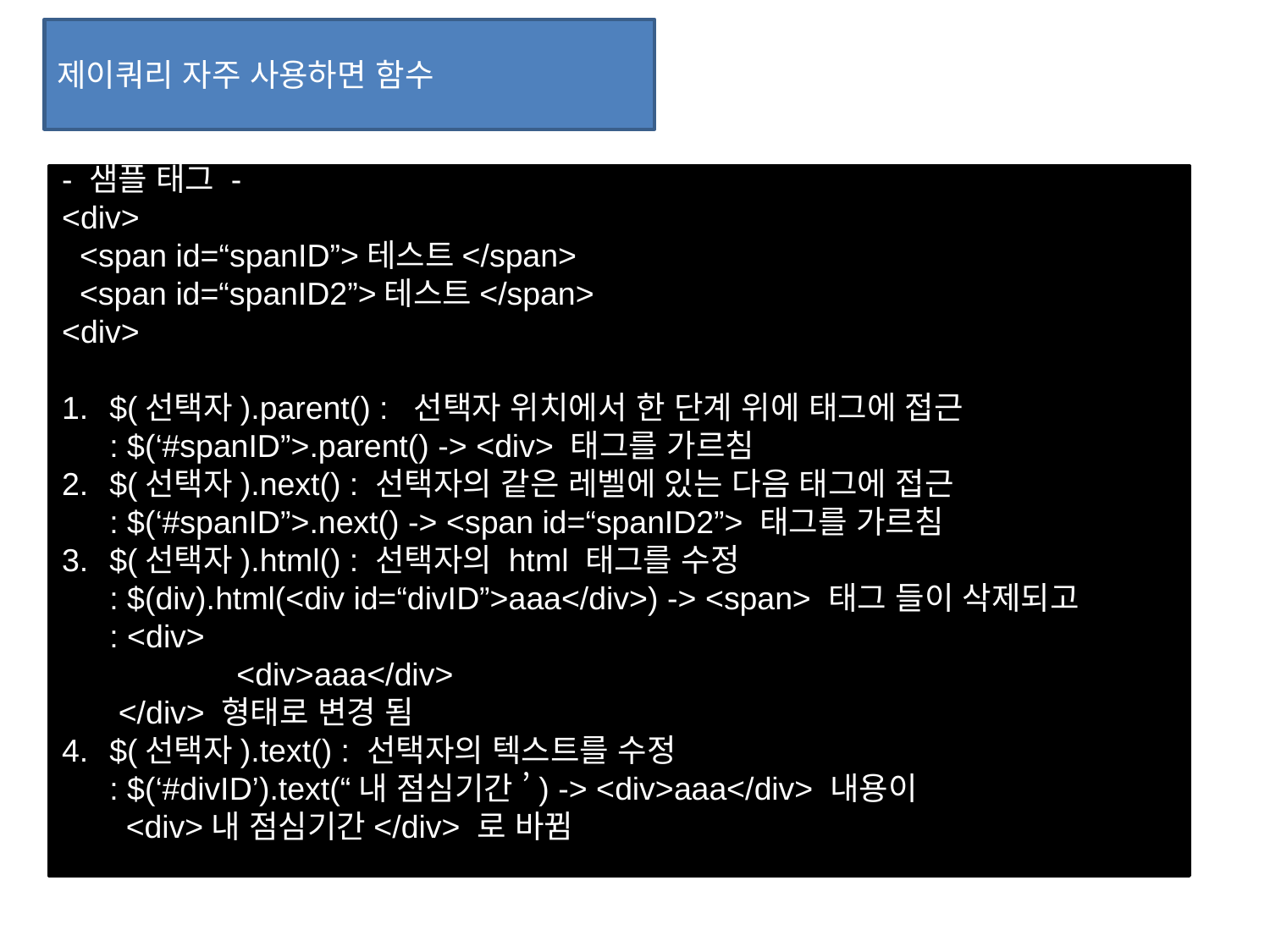

제이쿼리 자주 사용하면 함수

- 샘플 태그 -
<div>
  <span id=“spanID”>테스트</span>
  <span id=“spanID2”>테스트</span>
<div>

$(선택자).parent() :  선택자 위치에서 한 단계 위에 태그에 접근
: $(‘#spanID”>.parent() -> <div> 태그를 가르침
$(선택자).next() : 선택자의 같은 레벨에 있는 다음 태그에 접근
: $(‘#spanID”>.next() -> <span id=“spanID2”> 태그를 가르침
$(선택자).html() : 선택자의 html 태그를 수정
: $(div).html(<div id=“divID”>aaa</div>) -> <span> 태그 들이 삭제되고
: <div>
	<div>aaa</div>
 </div> 형태로 변경 됨
$(선택자).text() : 선택자의 텍스트를 수정
: $(‘#divID’).text(“내 점심기간 ’) -> <div>aaa</div> 내용이
 <div>내 점심기간</div> 로 바뀜